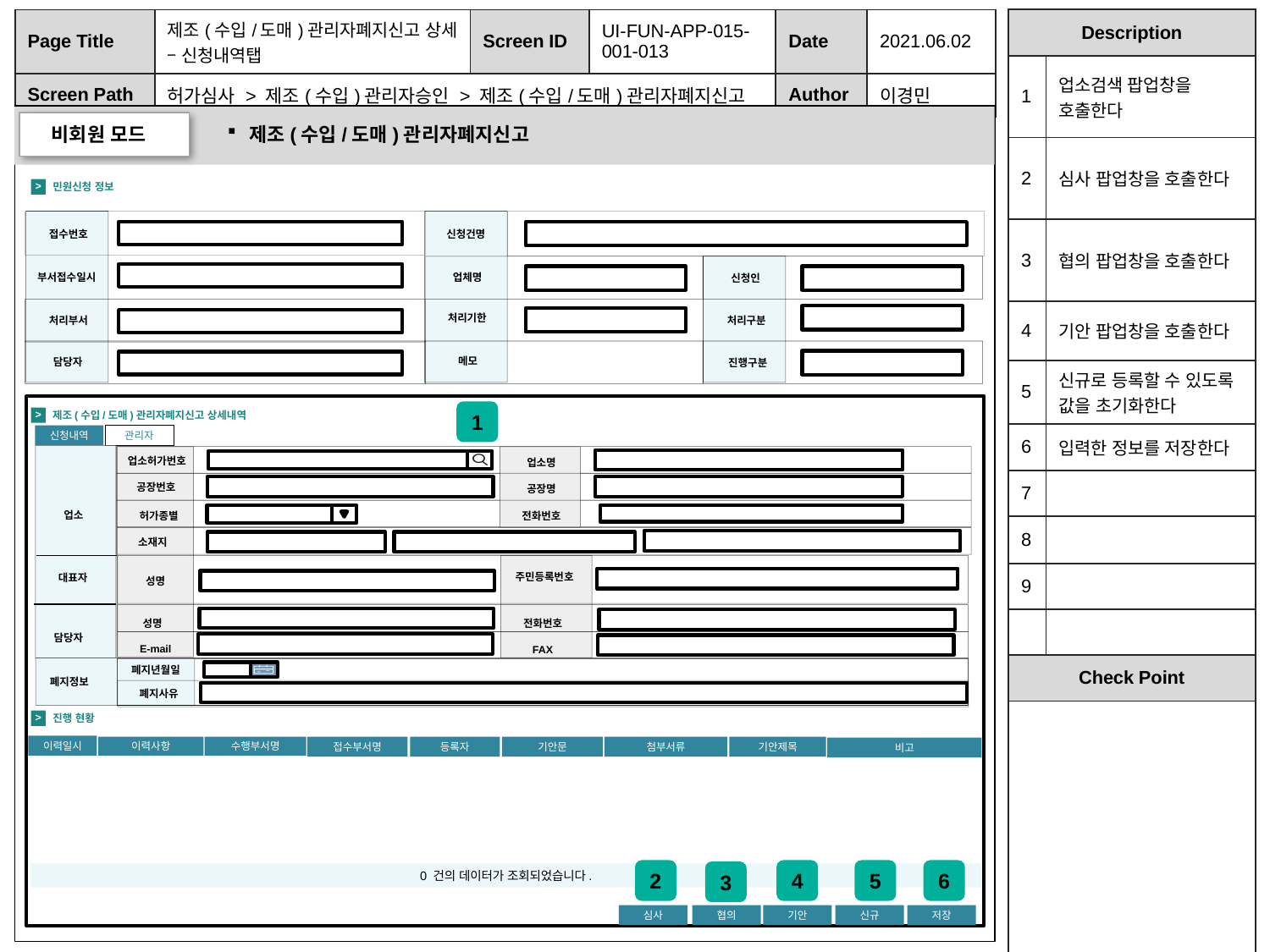

| Description |  |
| --- | --- |
| 1 | 업소검색 팝업창을 호출한다 |
| 2 | 심사 팝업창을 호출한다 |
| 3 | 협의 팝업창을 호출한다 |
| 4 | 기안 팝업창을 호출한다 |
| 5 | 신규로 등록할 수 있도록 값을 초기화한다 |
| 6 | 입력한 정보를 저장한다 |
| 7 |  |
| 8 |  |
| 9 |  |
|  |  |
| Check Point |  |
|  |  |
| Page Title | 제조(수입/도매)관리자폐지신고 상세 – 신청내역탭 | Screen ID | UI-FUN-APP-015-001-013 | Date | 2021.06.02 |
| --- | --- | --- | --- | --- | --- |
| Screen Path | 허가심사 > 제조(수입)관리자승인 > 제조(수입/도매)관리자폐지신고 |  |  | Author | 이경민 |

비회원 모드
제조(수입/도매)관리자폐지신고
민원신청 정보
>

접수번호
신청건명

업체명
부서접수일시
신청인

처리기한

처리구분

처리부서

메모
담당자
진행구분

1
제조(수입/도매)관리자폐지신고 상세내역
>
신청내역
관리자

업소허가번호
업소명

공장번호
공장명

업소
허가종별
전화번호

소재지

주민등록번호
대표자
성명

성명
전화번호
담당자

E-mail
FAX
폐지년월일

폐지정보
폐지사유

진행 현황
>
이력일시
접수부서명
등록자
기안문
첨부서류
기안제목
이력사항
수행부서명
비고
6
2
4
5
3
0 건의 데이터가 조회되었습니다.
심사
협의
기안
신규
저장